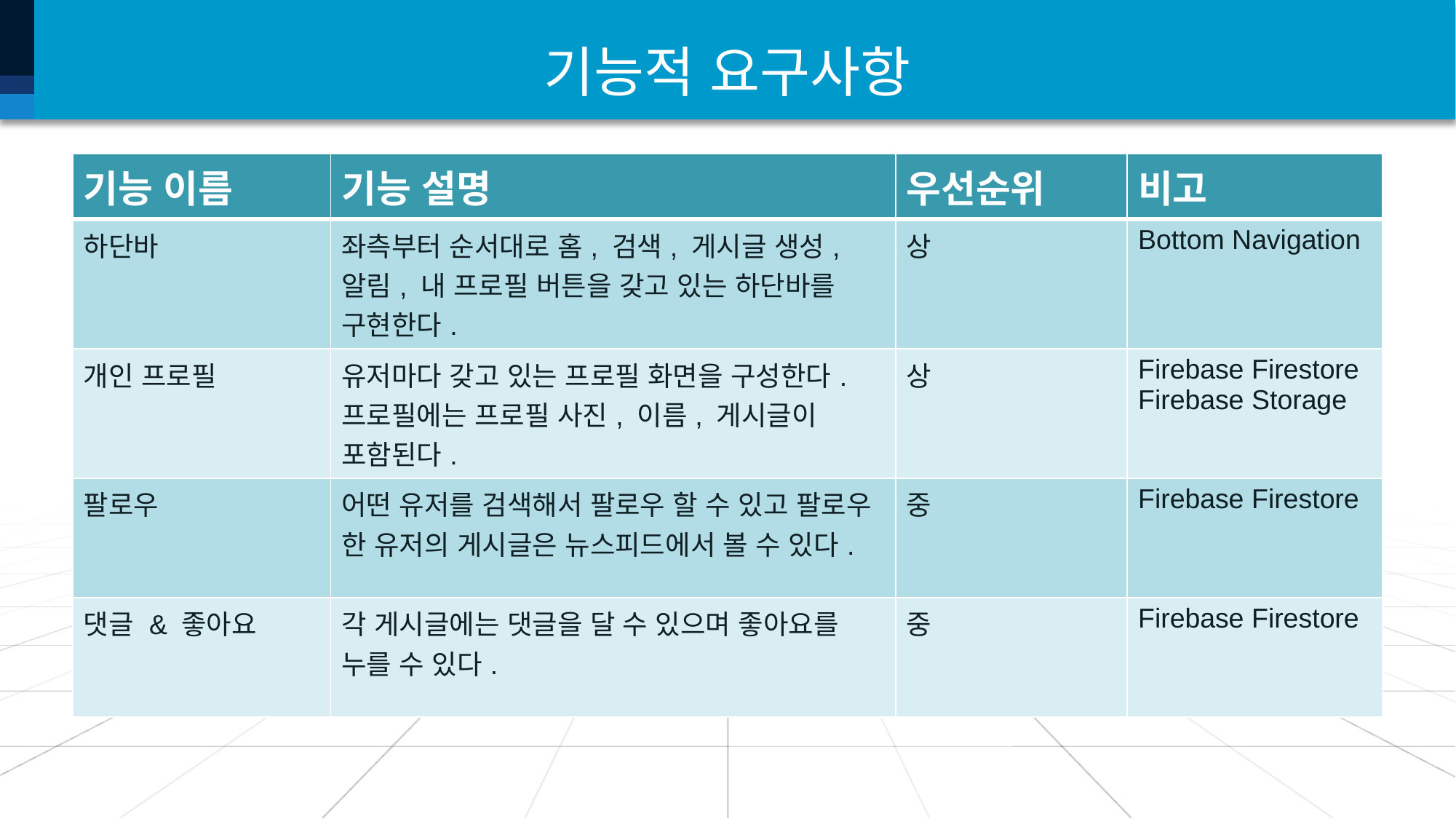

# 기능적 요구사항
| 기능 이름 | 기능 설명 | 우선순위 | 비고 |
| --- | --- | --- | --- |
| 하단바 | 좌측부터 순서대로 홈, 검색, 게시글 생성, 알림, 내 프로필 버튼을 갖고 있는 하단바를 구현한다. | 상 | Bottom Navigation |
| 개인 프로필 | 유저마다 갖고 있는 프로필 화면을 구성한다. 프로필에는 프로필 사진, 이름, 게시글이 포함된다. | 상 | Firebase Firestore Firebase Storage |
| 팔로우 | 어떤 유저를 검색해서 팔로우 할 수 있고 팔로우 한 유저의 게시글은 뉴스피드에서 볼 수 있다. | 중 | Firebase Firestore |
| 댓글 & 좋아요 | 각 게시글에는 댓글을 달 수 있으며 좋아요를 누를 수 있다. | 중 | Firebase Firestore |